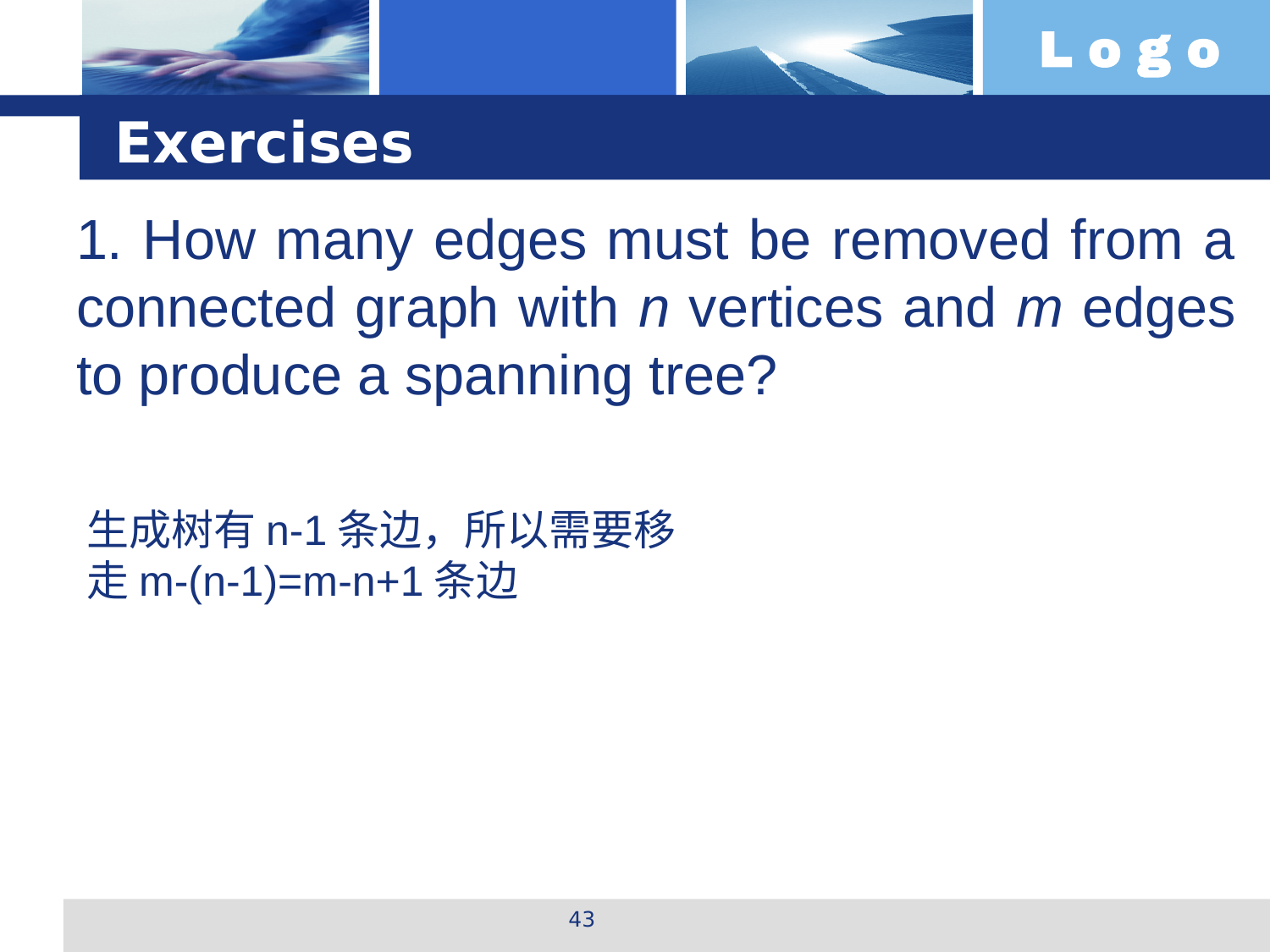

# Exercises
1. How many edges must be removed from a connected graph with n vertices and m edges to produce a spanning tree?

生成树有n-1条边，所以需要移走m-(n-1)=m-n+1条边
43